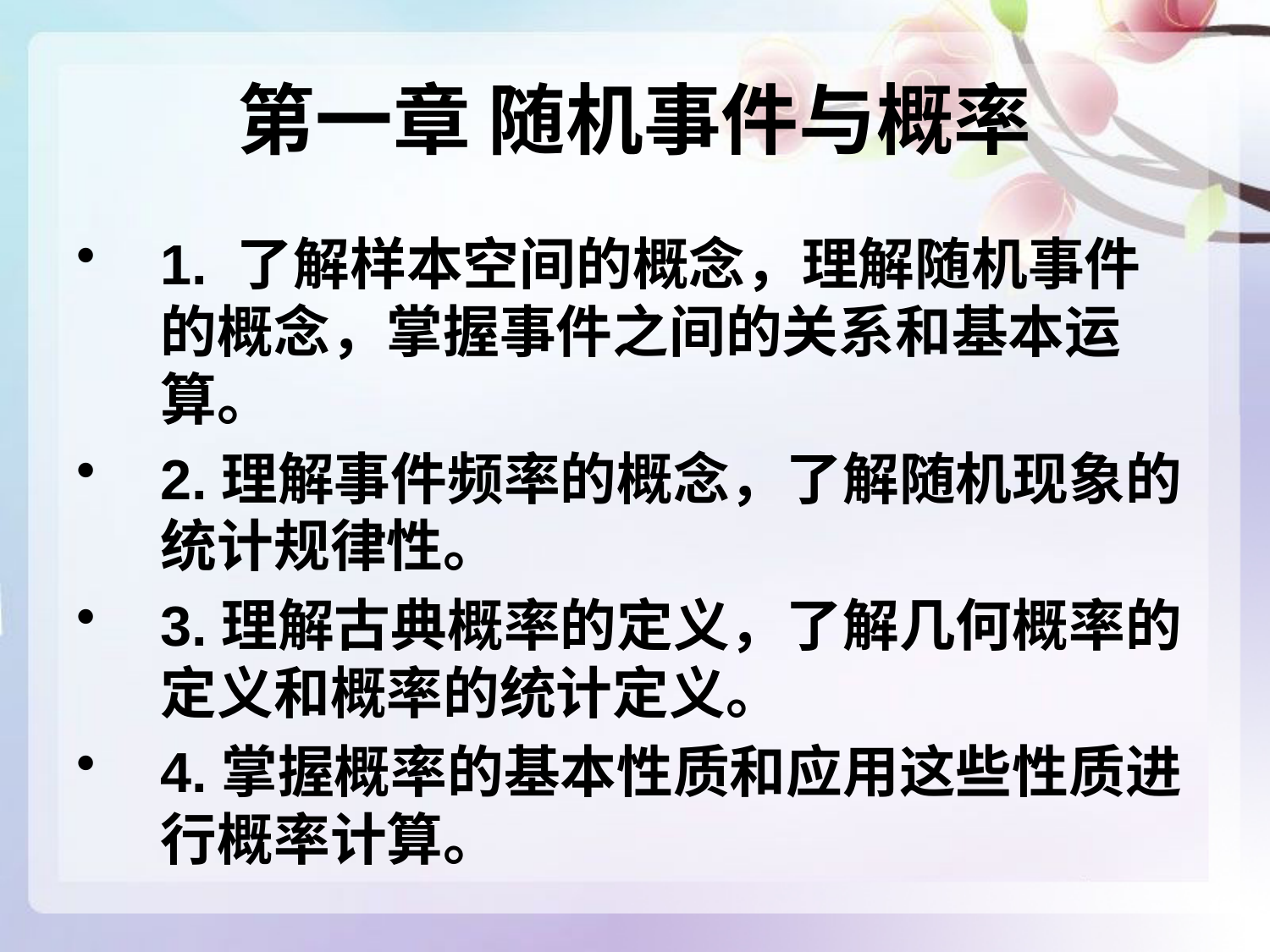

# 第一章 随机事件与概率
1. 了解样本空间的概念，理解随机事件的概念，掌握事件之间的关系和基本运算。
2.理解事件频率的概念，了解随机现象的统计规律性。
3.理解古典概率的定义，了解几何概率的定义和概率的统计定义。
4.掌握概率的基本性质和应用这些性质进行概率计算。